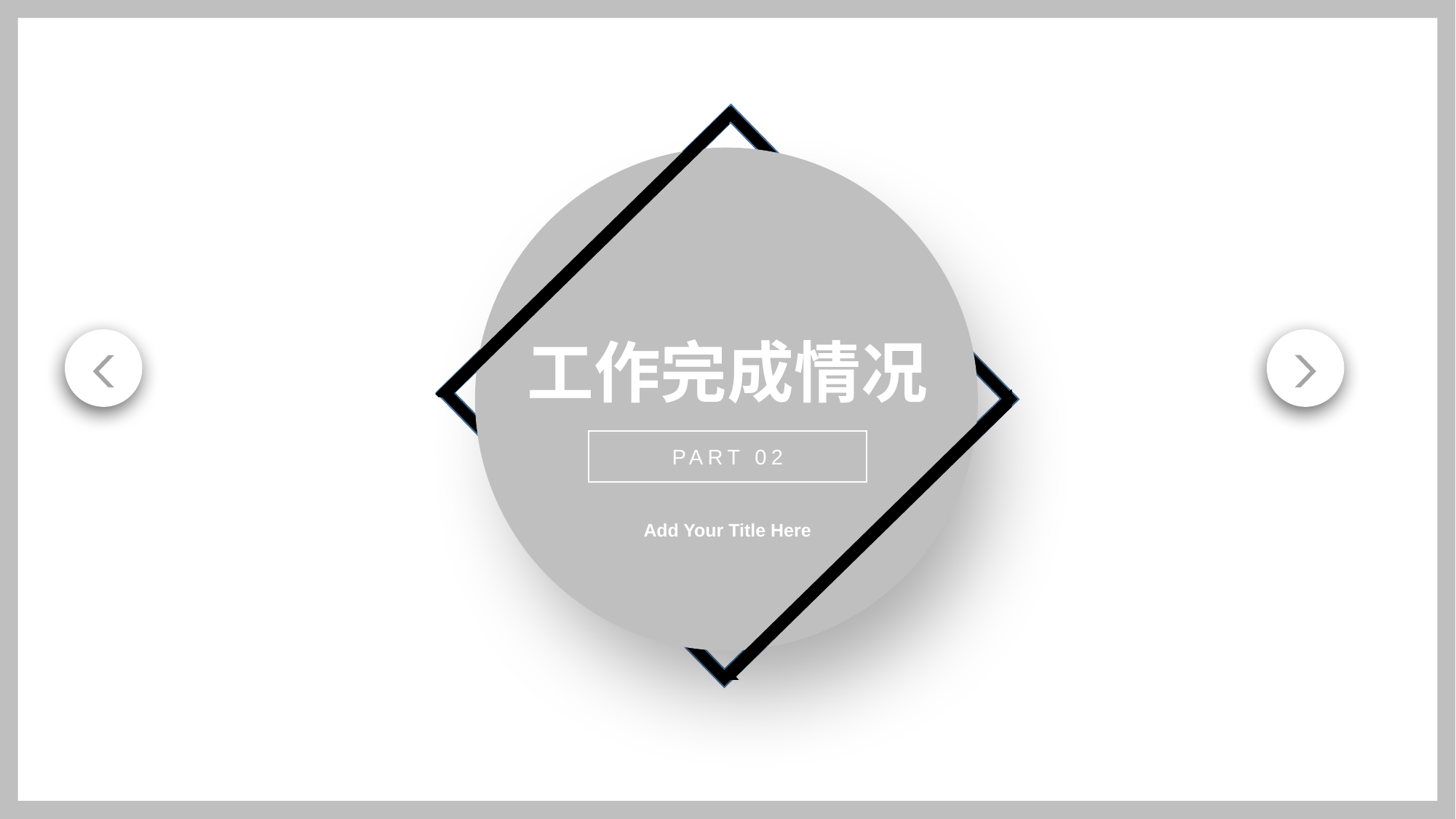

工作完成情况

PART 02

Add Your Title Here